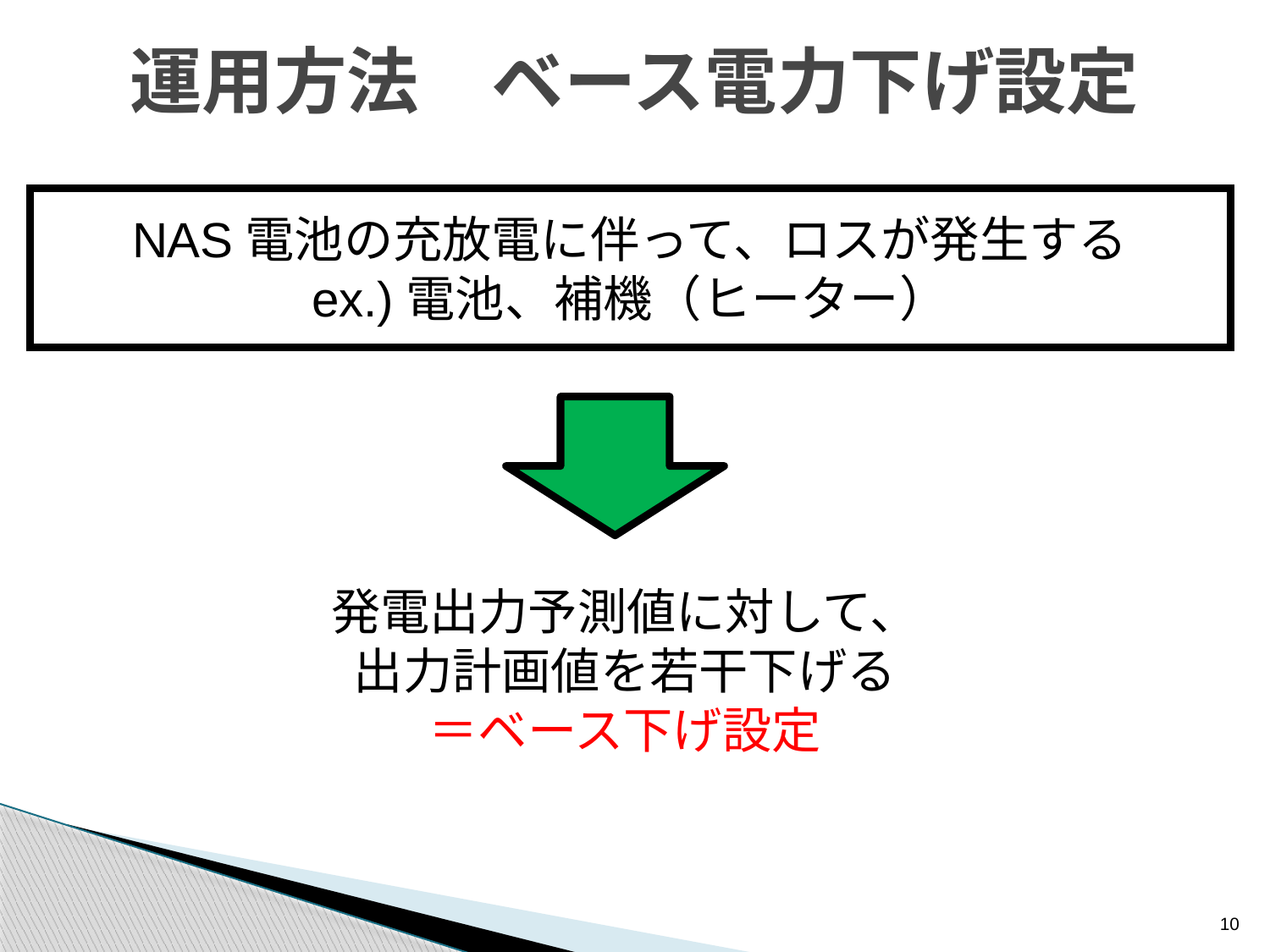

# 運用方法　ベース電力下げ設定
NAS電池の充放電に伴って、ロスが発生する
ex.)電池、補機（ヒーター）

発電出力予測値に対して、
出力計画値を若干下げる
＝ベース下げ設定
10